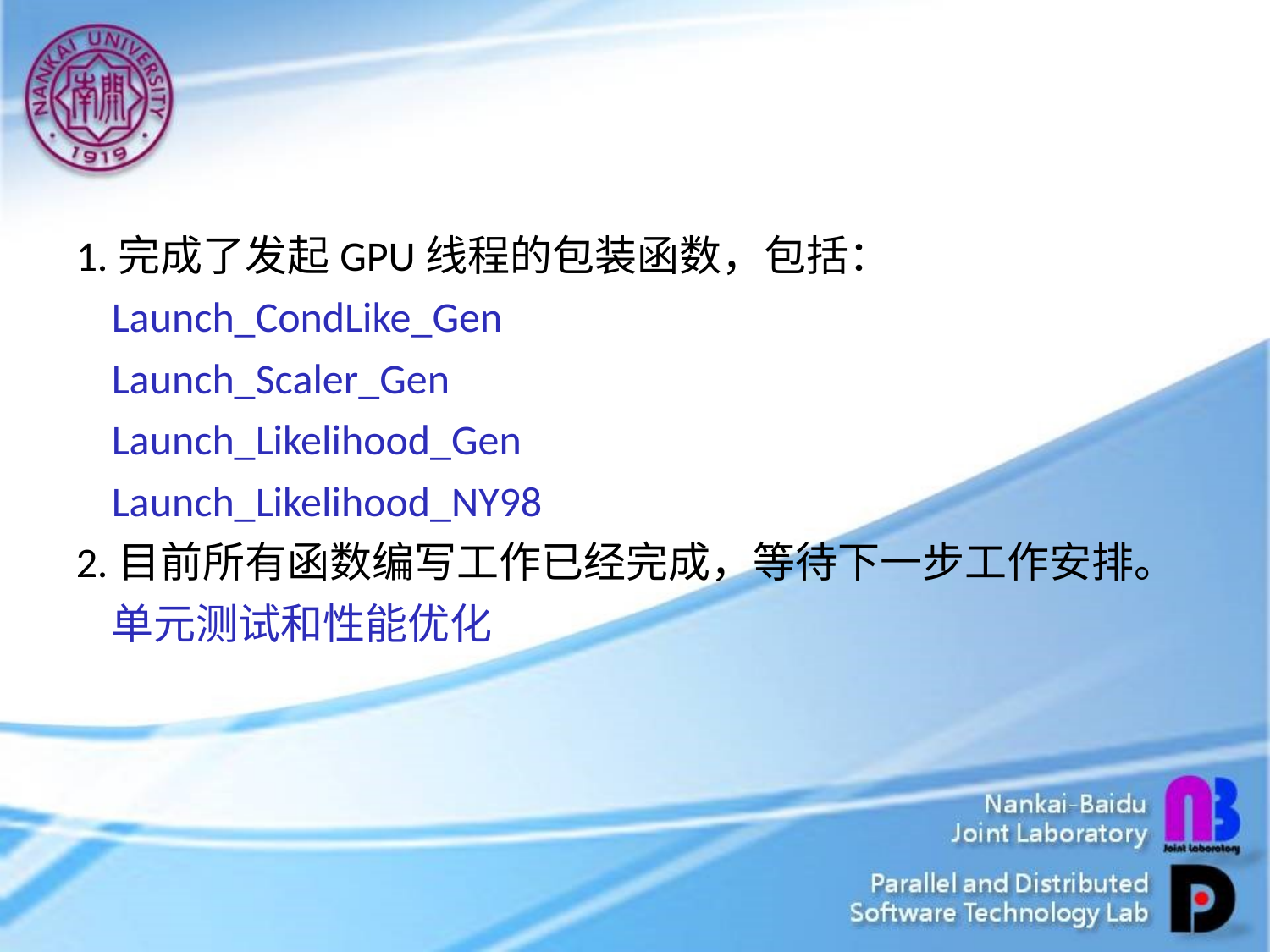

#
1.完成了发起GPU线程的包装函数，包括：
	Launch_CondLike_Gen
	Launch_Scaler_Gen
	Launch_Likelihood_Gen
	Launch_Likelihood_NY98
2.目前所有函数编写工作已经完成，等待下一步工作安排。
	单元测试和性能优化